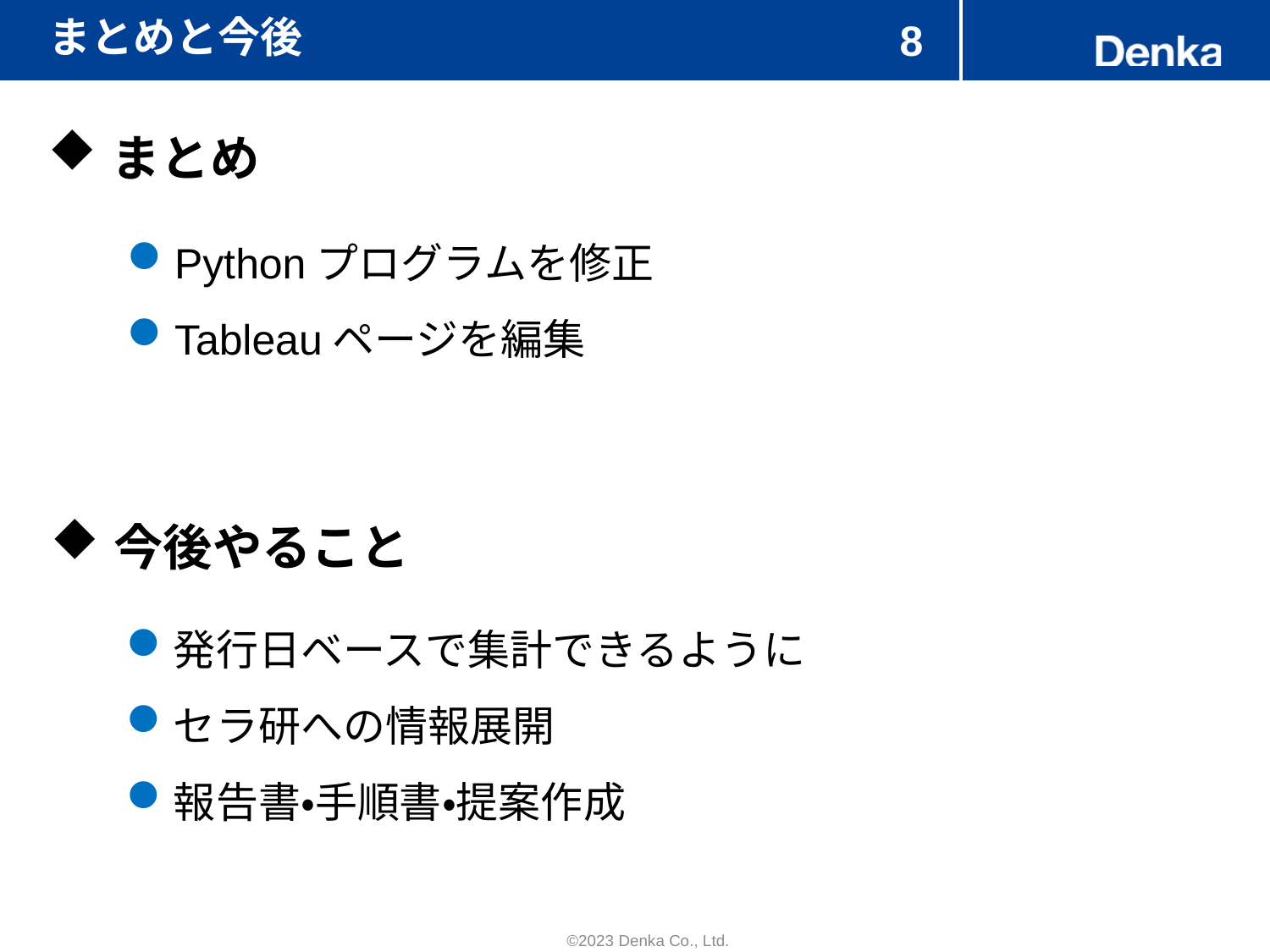

# まとめと今後
8
まとめ
Pythonプログラムを修正
Tableauページを編集
今後やること
発行日ベースで集計できるように
セラ研への情報展開
報告書・手順書・提案作成